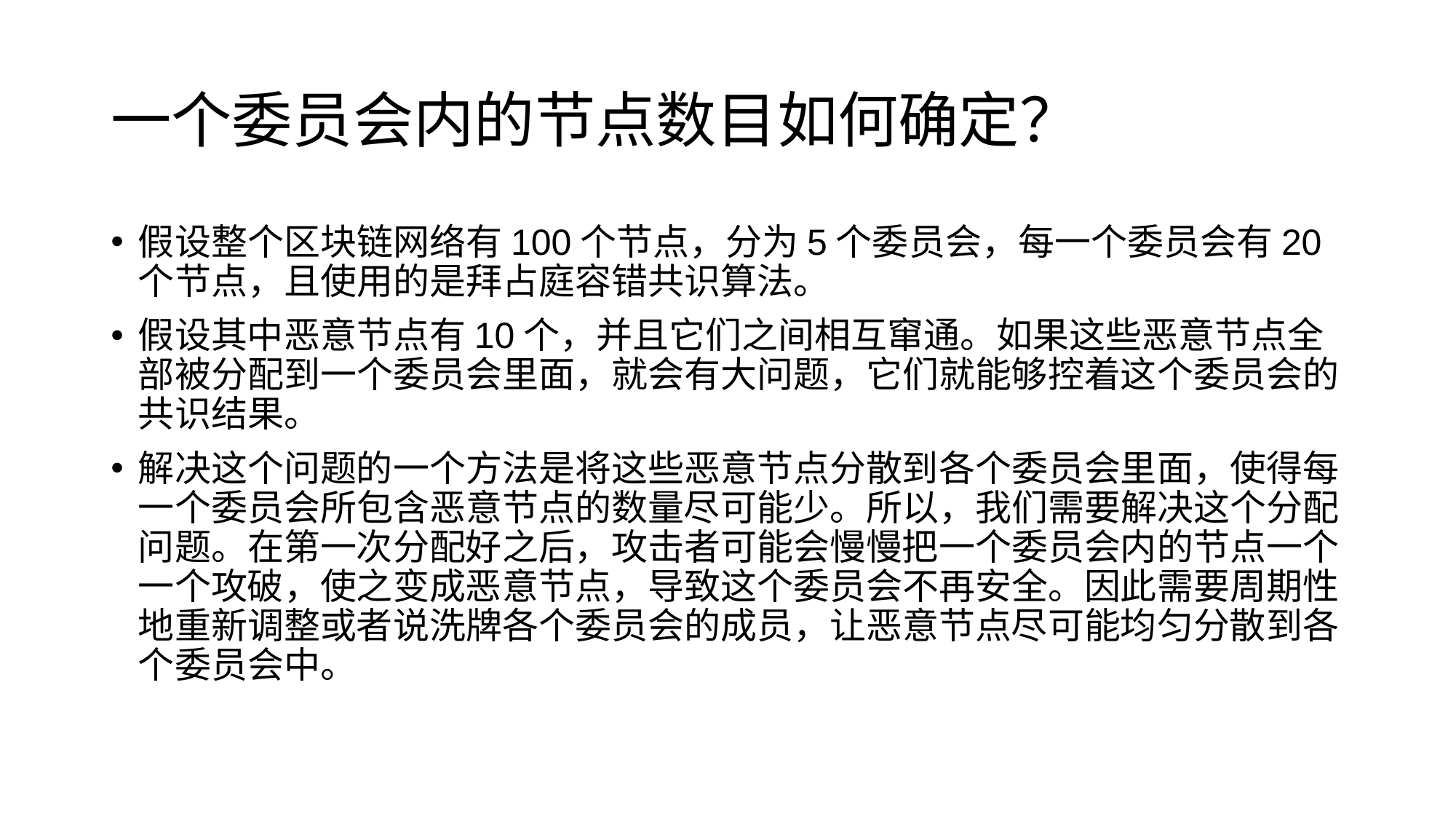

# 一个委员会内的节点数目如何确定？
假设整个区块链网络有100个节点，分为5个委员会，每一个委员会有20个节点，且使用的是拜占庭容错共识算法。
假设其中恶意节点有10个，并且它们之间相互窜通。如果这些恶意节点全部被分配到一个委员会里面，就会有大问题，它们就能够控着这个委员会的共识结果。
解决这个问题的一个方法是将这些恶意节点分散到各个委员会里面，使得每一个委员会所包含恶意节点的数量尽可能少。所以，我们需要解决这个分配问题。在第一次分配好之后，攻击者可能会慢慢把一个委员会内的节点一个一个攻破，使之变成恶意节点，导致这个委员会不再安全。因此需要周期性地重新调整或者说洗牌各个委员会的成员，让恶意节点尽可能均匀分散到各个委员会中。